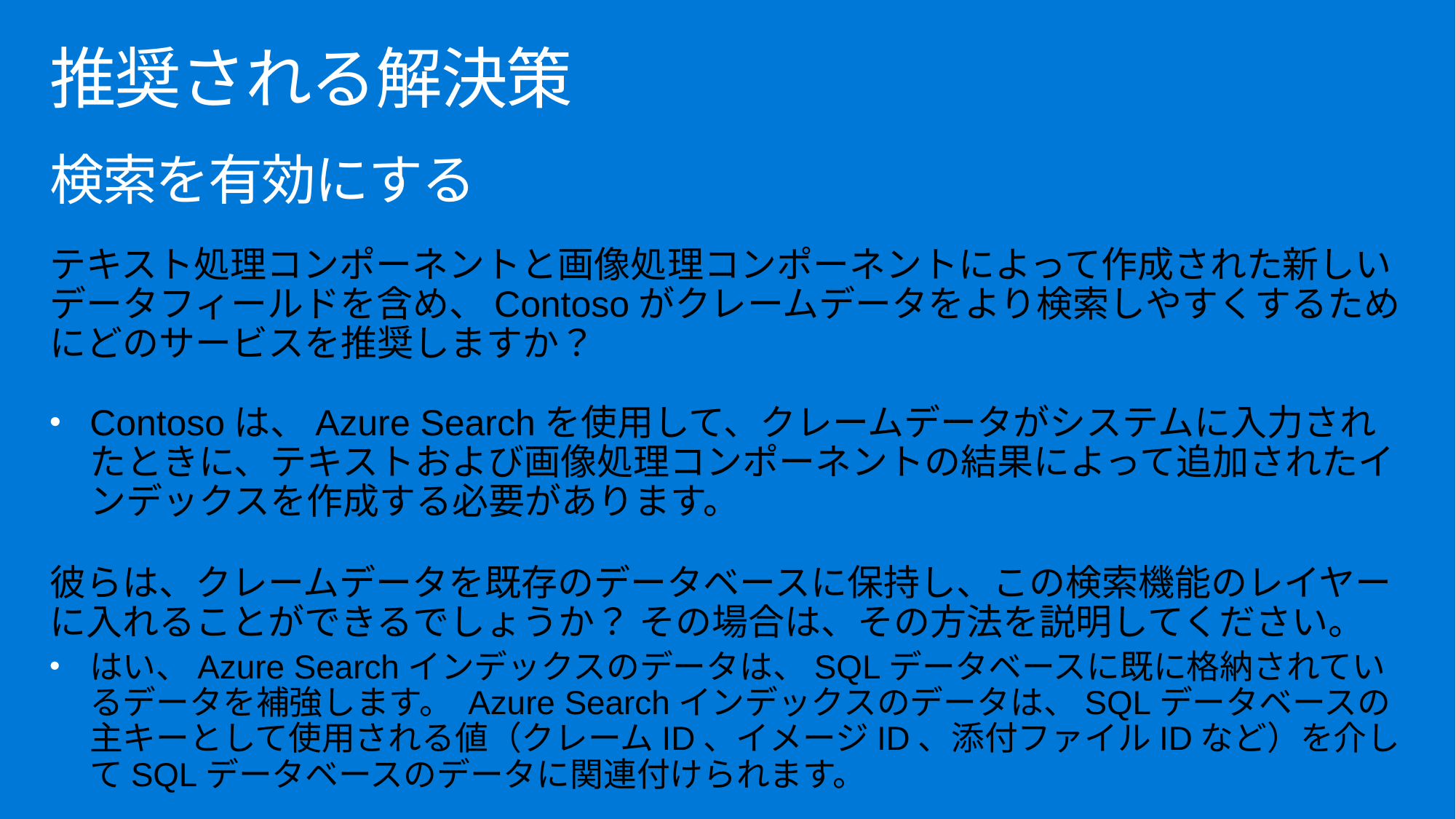

# 推奨される解決策
検索を有効にする
テキスト処理コンポーネントと画像処理コンポーネントによって作成された新しいデータフィールドを含め、Contosoがクレームデータをより検索しやすくするためにどのサービスを推奨しますか？
Contosoは、Azure Searchを使用して、クレームデータがシステムに入力されたときに、テキストおよび画像処理コンポーネントの結果によって追加されたインデックスを作成する必要があります。

彼らは、クレームデータを既存のデータベースに保持し、この検索機能のレイヤーに入れることができるでしょうか？ その場合は、その方法を説明してください。
はい、Azure Searchインデックスのデータは、SQLデータベースに既に格納されているデータを補強します。 Azure Searchインデックスのデータは、SQLデータベースの主キーとして使用される値（クレームID、イメージID、添付ファイルIDなど）を介してSQLデータベースのデータに関連付けられます。